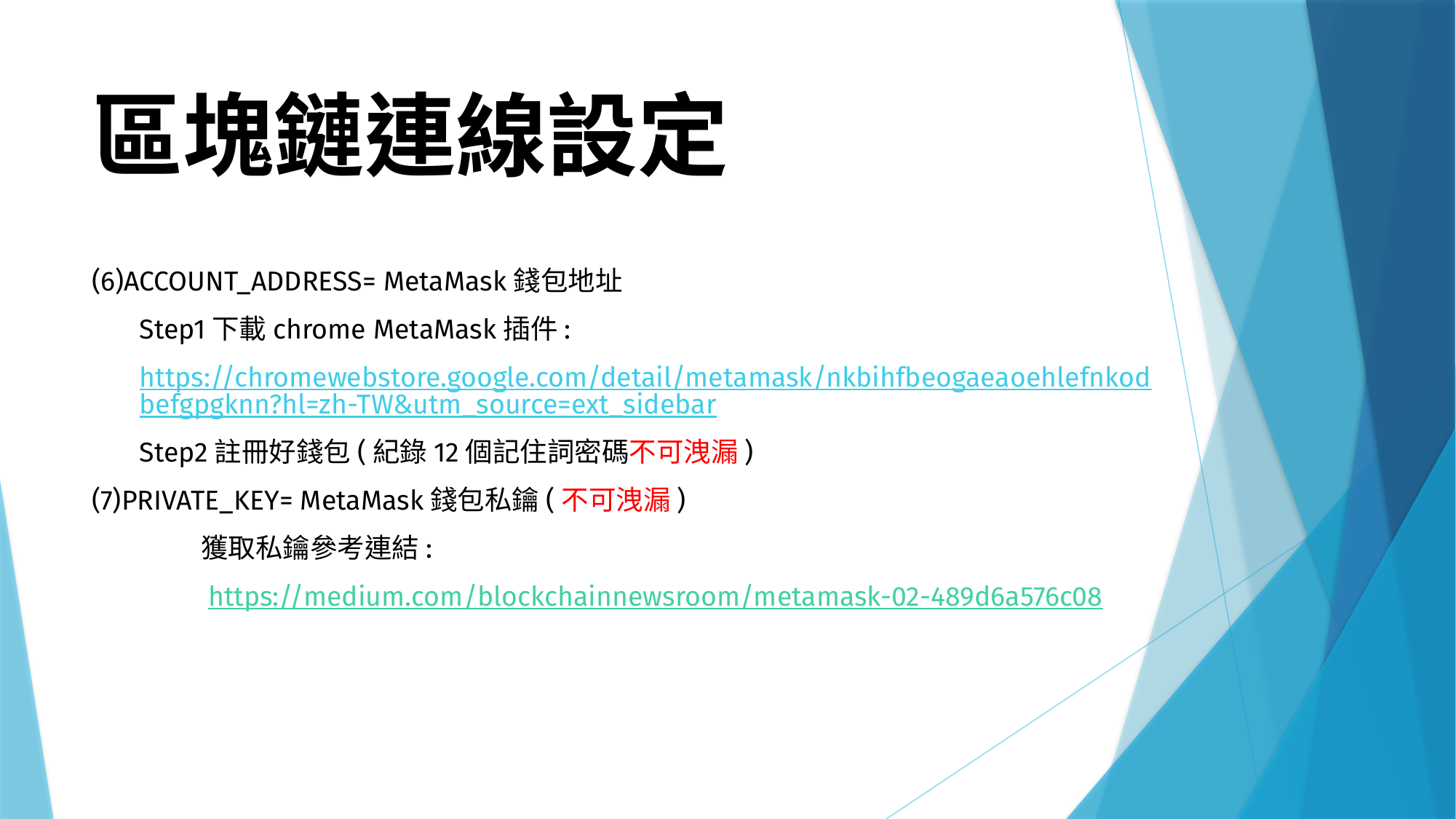

# 區塊鏈連線設定
(6)ACCOUNT_ADDRESS= MetaMask錢包地址
Step1下載chrome MetaMask插件:
https://chromewebstore.google.com/detail/metamask/nkbihfbeogaeaoehlefnkodbefgpgknn?hl=zh-TW&utm_source=ext_sidebar
Step2註冊好錢包(紀錄12個記住詞密碼不可洩漏)
(7)PRIVATE_KEY= MetaMask錢包私鑰(不可洩漏)
	獲取私鑰參考連結:
	 https://medium.com/blockchainnewsroom/metamask-02-489d6a576c08